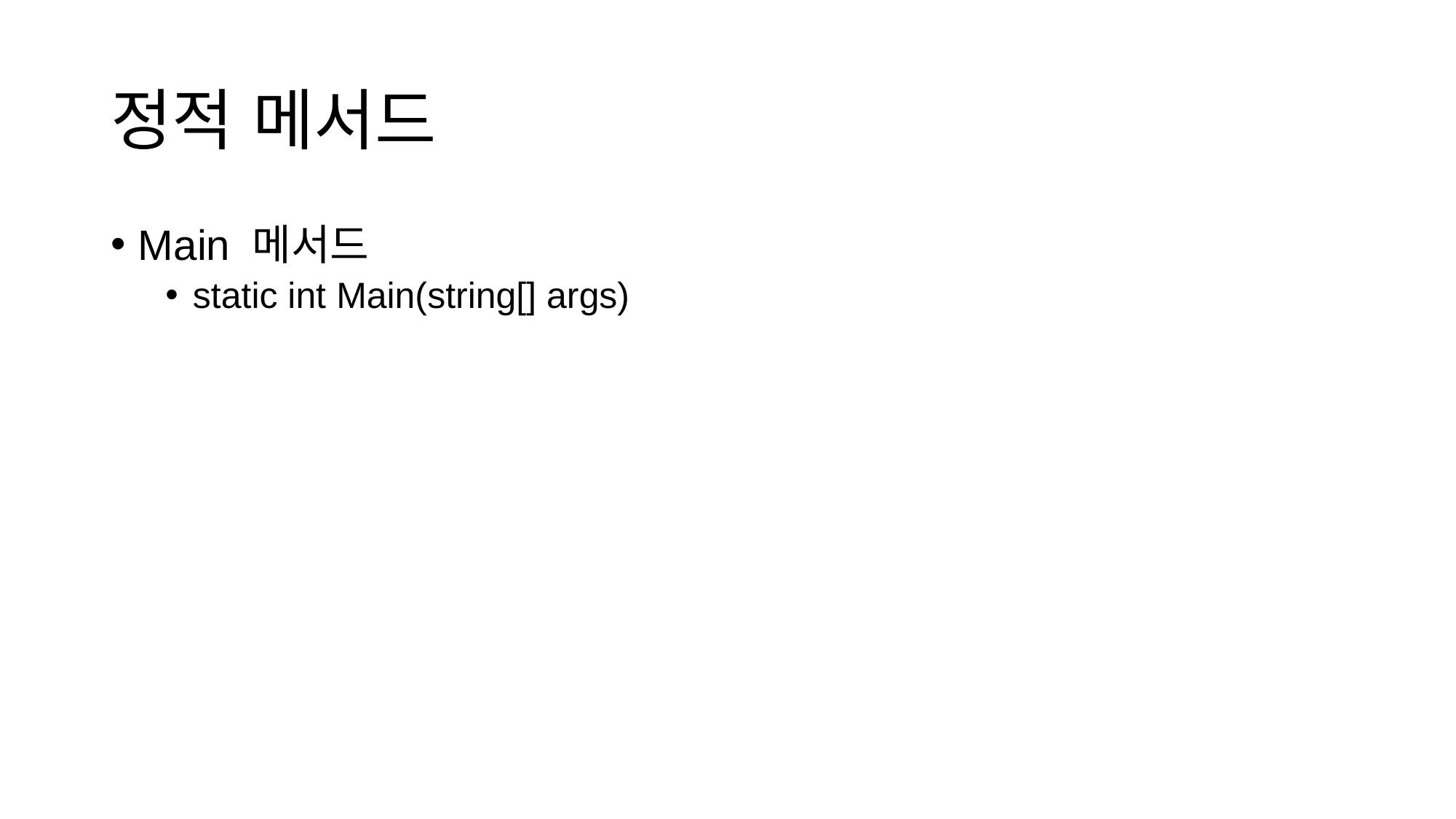

# 정적 메서드
Main 메서드
static int Main(string[] args)